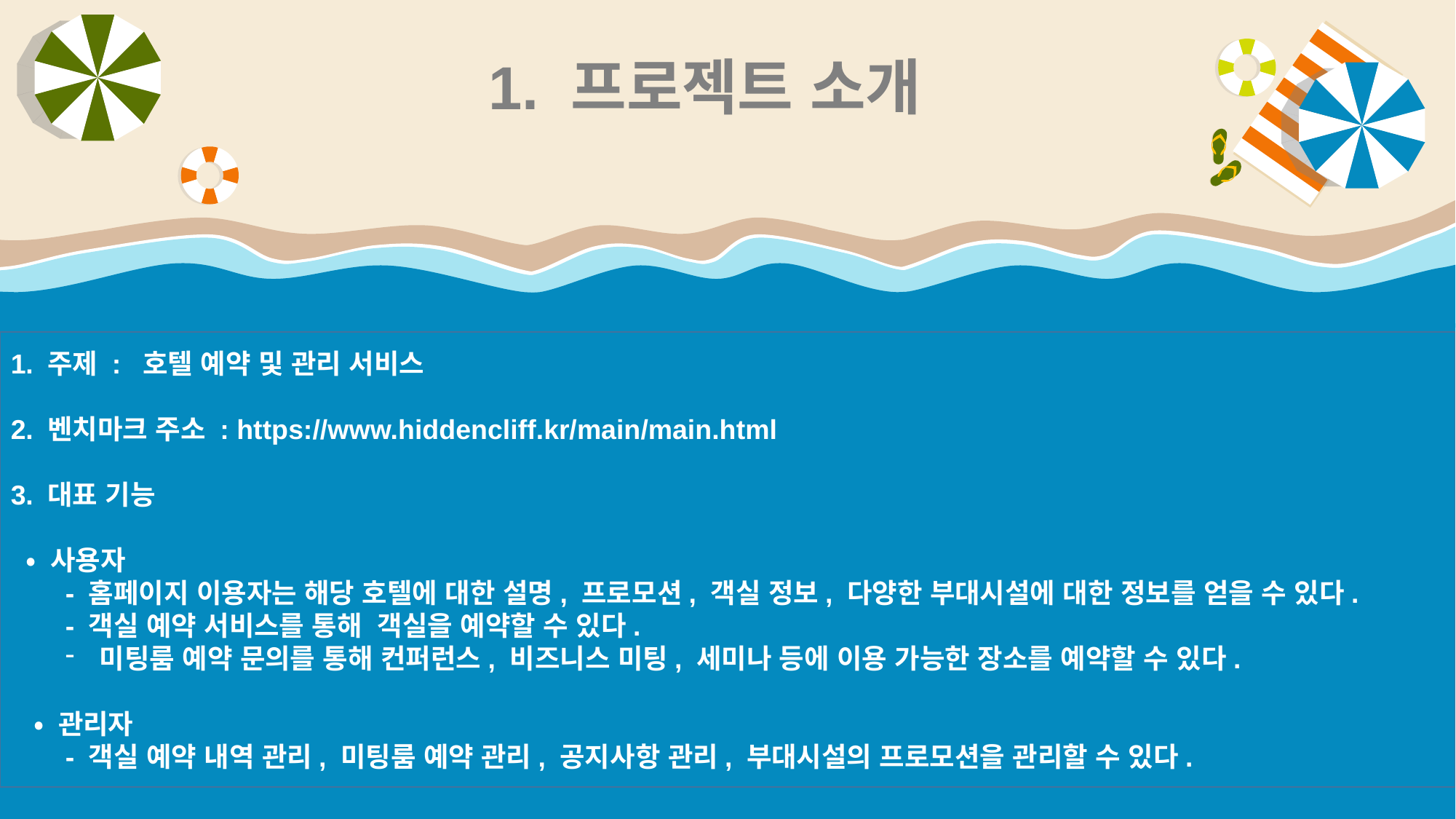

1. 프로젝트 소개

1. 주제 :  호텔 예약 및 관리 서비스

2. 벤치마크 주소 : https://www.hiddencliff.kr/main/main.html

3. 대표 기능

  • 사용자
- 홈페이지 이용자는 해당 호텔에 대한 설명, 프로모션, 객실 정보, 다양한 부대시설에 대한 정보를 얻을 수 있다.
- 객실 예약 서비스를 통해  객실을 예약할 수 있다.
미팅룸 예약 문의를 통해 컨퍼런스, 비즈니스 미팅, 세미나 등에 이용 가능한 장소를 예약할 수 있다.

   • 관리자
- 객실 예약 내역 관리, 미팅룸 예약 관리, 공지사항 관리, 부대시설의 프로모션을 관리할 수 있다.